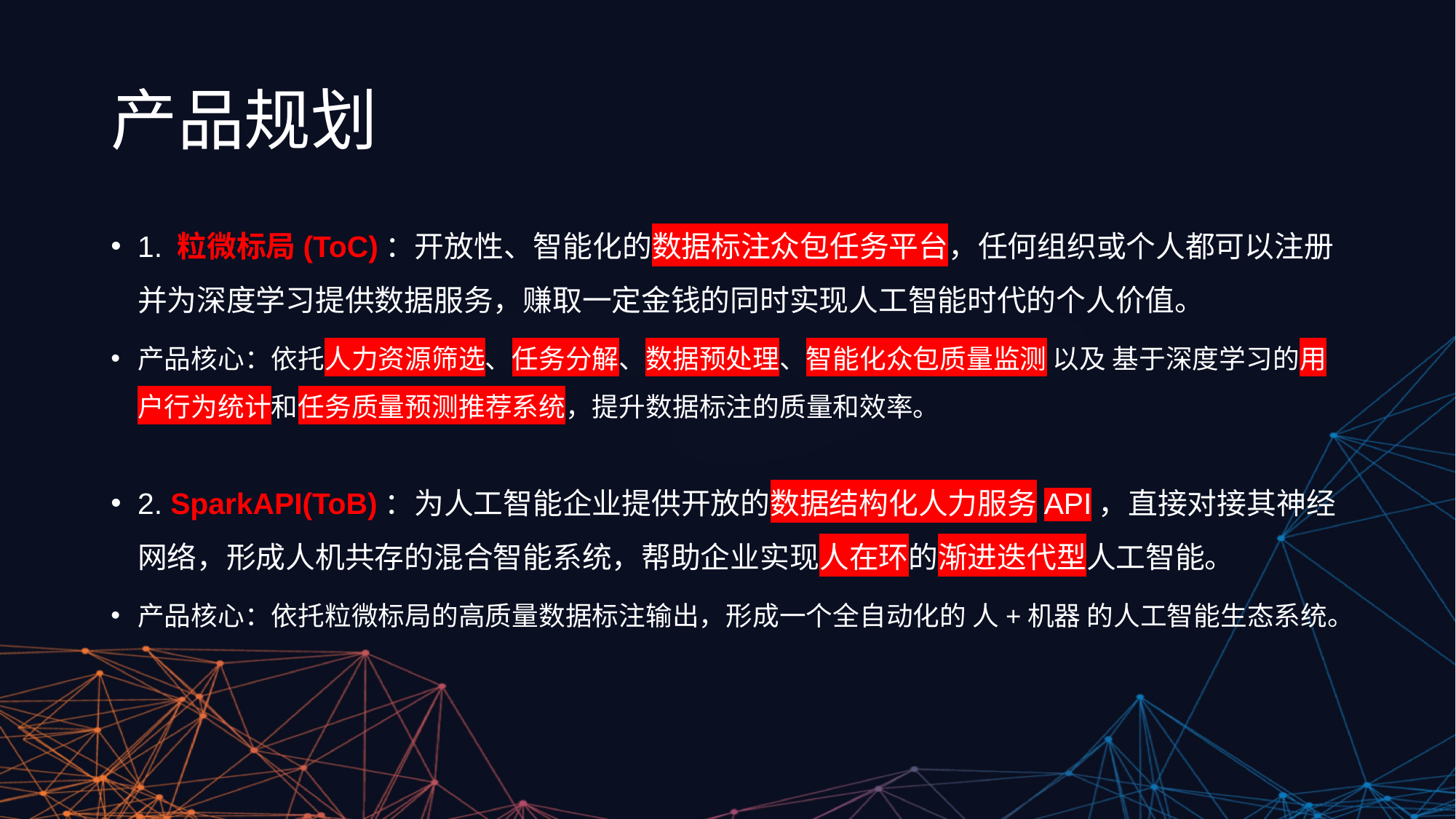

# 产品规划

1. 粒微标局(ToC)：开放性、智能化的数据标注众包任务平台，任何组织或个人都可以注册并为深度学习提供数据服务，赚取一定金钱的同时实现人工智能时代的个人价值。
产品核心：依托人力资源筛选、任务分解、数据预处理、智能化众包质量监测 以及 基于深度学习的用户行为统计和任务质量预测推荐系统，提升数据标注的质量和效率。
2. SparkAPI(ToB)：为人工智能企业提供开放的数据结构化人力服务API，直接对接其神经网络，形成人机共存的混合智能系统，帮助企业实现人在环的渐进迭代型人工智能。
产品核心：依托粒微标局的高质量数据标注输出，形成一个全自动化的 人+机器 的人工智能生态系统。